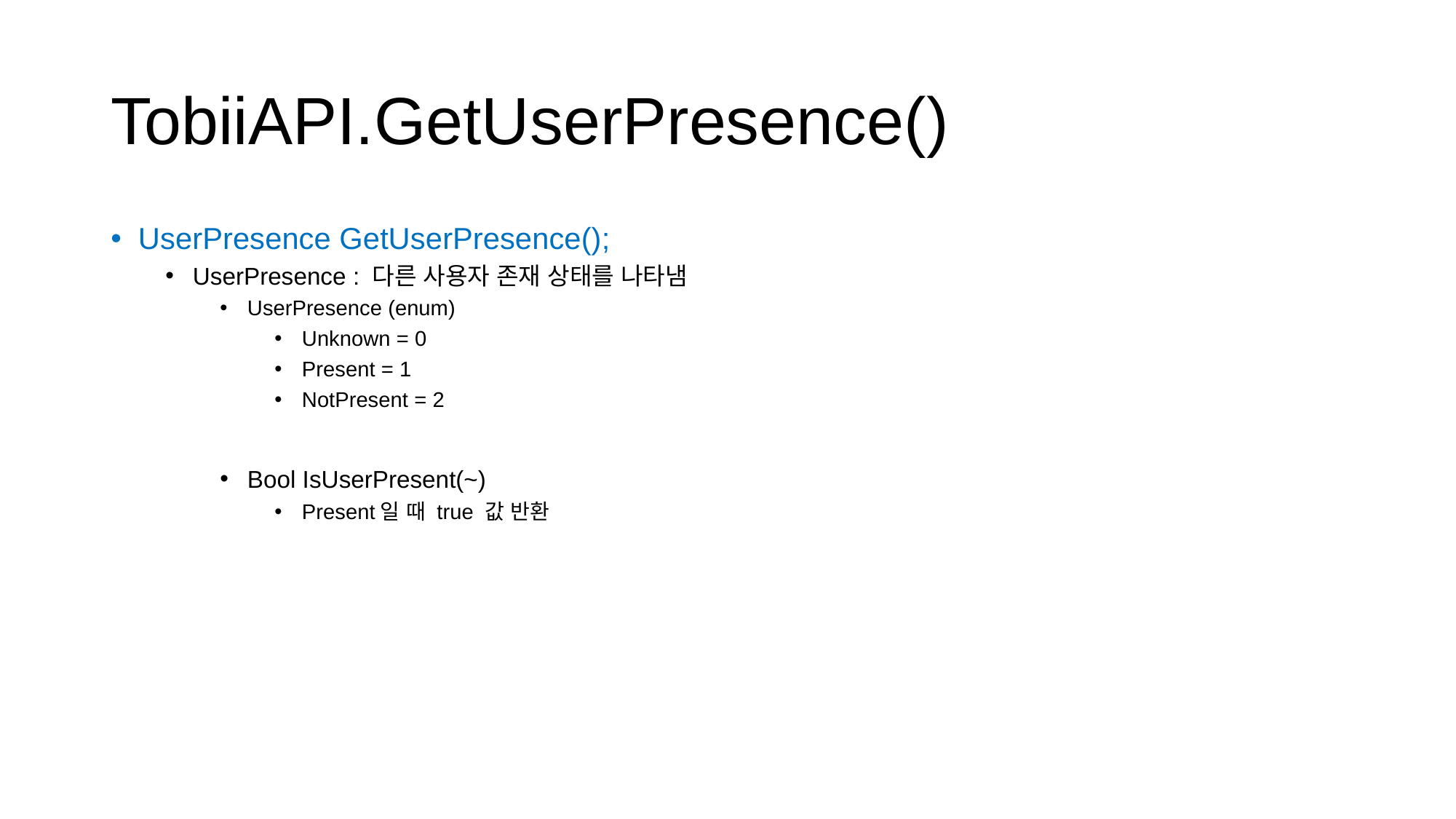

# TobiiAPI.GetUserPresence()
UserPresence GetUserPresence();
UserPresence : 다른 사용자 존재 상태를 나타냄
UserPresence (enum)
Unknown = 0
Present = 1
NotPresent = 2

Bool IsUserPresent(~)
Present일 때 true 값 반환